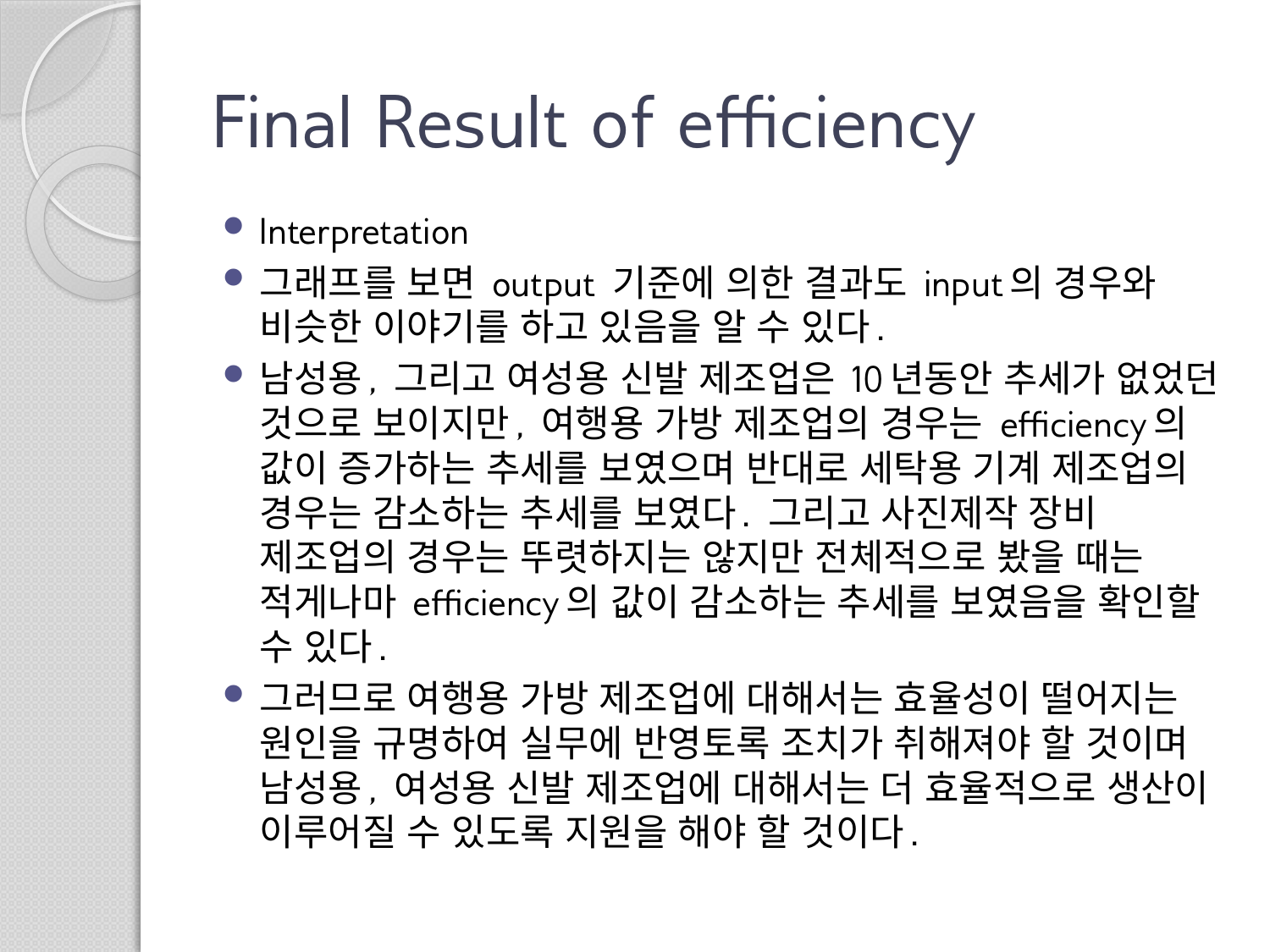

# Final Result of efficiency
Interpretation
그래프를 보면 output 기준에 의한 결과도 input의 경우와 비슷한 이야기를 하고 있음을 알 수 있다.
남성용, 그리고 여성용 신발 제조업은 10년동안 추세가 없었던 것으로 보이지만, 여행용 가방 제조업의 경우는 efficiency의 값이 증가하는 추세를 보였으며 반대로 세탁용 기계 제조업의 경우는 감소하는 추세를 보였다. 그리고 사진제작 장비 제조업의 경우는 뚜렷하지는 않지만 전체적으로 봤을 때는 적게나마 efficiency의 값이 감소하는 추세를 보였음을 확인할 수 있다.
그러므로 여행용 가방 제조업에 대해서는 효율성이 떨어지는 원인을 규명하여 실무에 반영토록 조치가 취해져야 할 것이며 남성용, 여성용 신발 제조업에 대해서는 더 효율적으로 생산이 이루어질 수 있도록 지원을 해야 할 것이다.